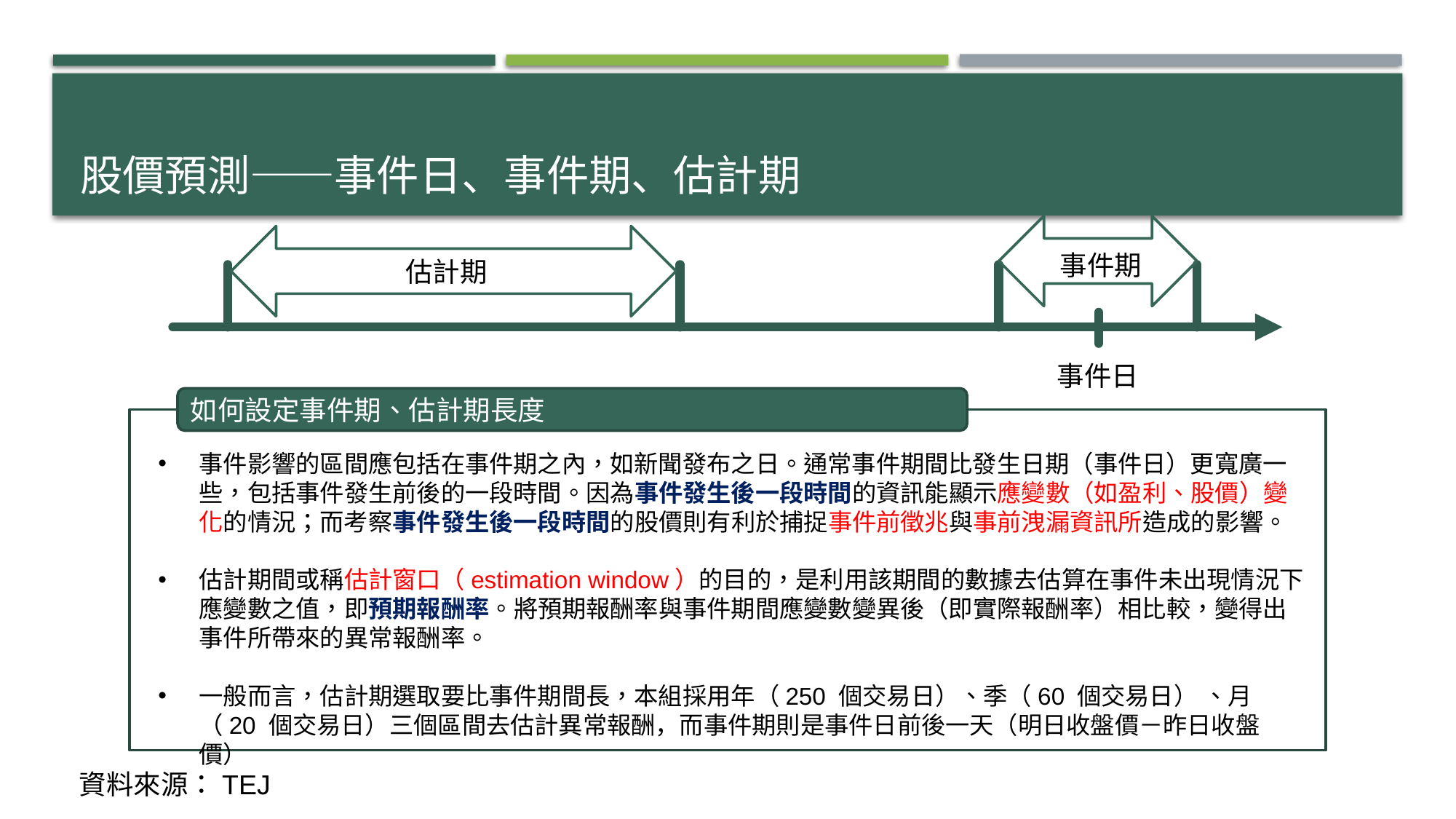

# 股價預測——事件日、事件期、估計期

事件期
估計期
事件日
如何設定事件期、估計期長度

事件影響的區間應包括在事件期之內，如新聞發布之日。通常事件期間比發生日期（事件日）更寬廣一些，包括事件發生前後的一段時間。因為事件發生後一段時間的資訊能顯示應變數（如盈利、股價）變化的情況；而考察事件發生後一段時間的股價則有利於捕捉事件前徵兆與事前洩漏資訊所造成的影響。

估計期間或稱估計窗口（estimation window）的目的，是利用該期間的數據去估算在事件未出現情況下應變數之值，即預期報酬率。將預期報酬率與事件期間應變數變異後（即實際報酬率）相比較，變得出事件所帶來的異常報酬率。

一般而言，估計期選取要比事件期間長，本組採用年（250 個交易日）、季（60 個交易日） 、月（20 個交易日）三個區間去估計異常報酬，而事件期則是事件日前後一天（明日收盤價－昨日收盤價）

資料來源：TEJ